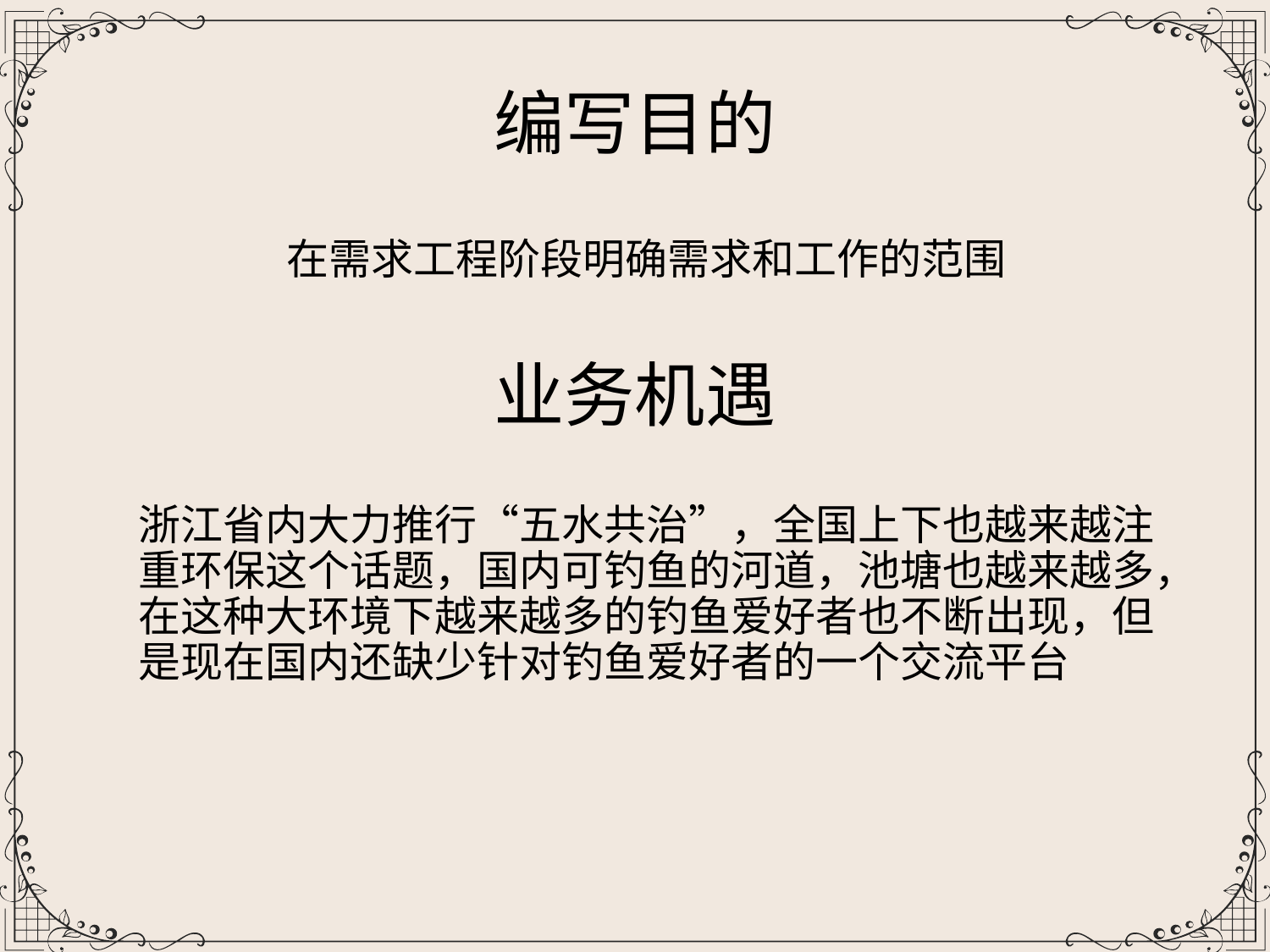

编写目的
	在需求工程阶段明确需求和工作的范围

业务机遇
浙江省内大力推行“五水共治”，全国上下也越来越注重环保这个话题，国内可钓鱼的河道，池塘也越来越多，在这种大环境下越来越多的钓鱼爱好者也不断出现，但是现在国内还缺少针对钓鱼爱好者的一个交流平台